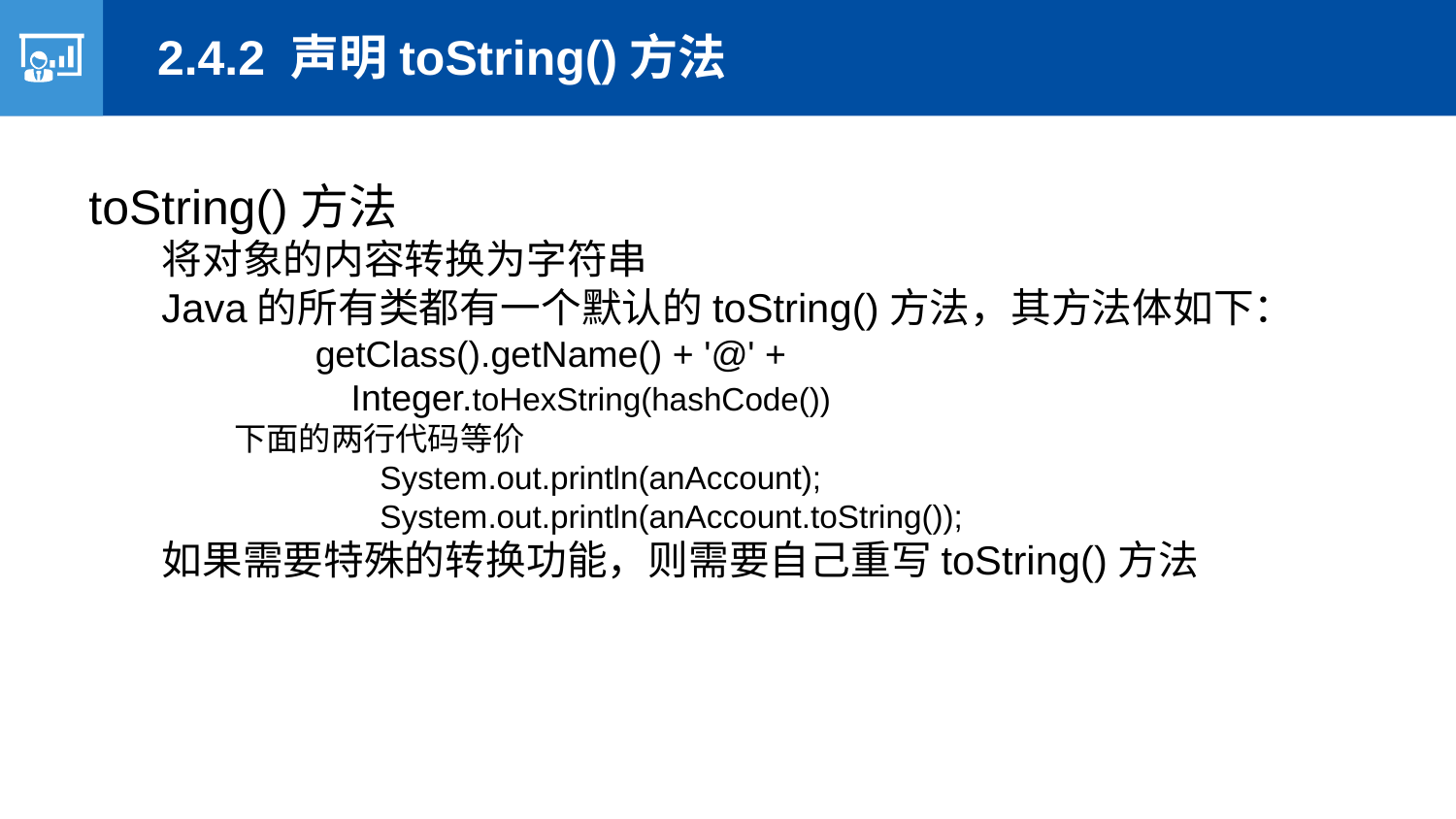

2.4.2 声明toString()方法
toString()方法
将对象的内容转换为字符串
Java的所有类都有一个默认的toString()方法，其方法体如下：
         getClass().getName() + '@' +
             Integer.toHexString(hashCode())
下面的两行代码等价
System.out.println(anAccount);
System.out.println(anAccount.toString());
如果需要特殊的转换功能，则需要自己重写toString()方法